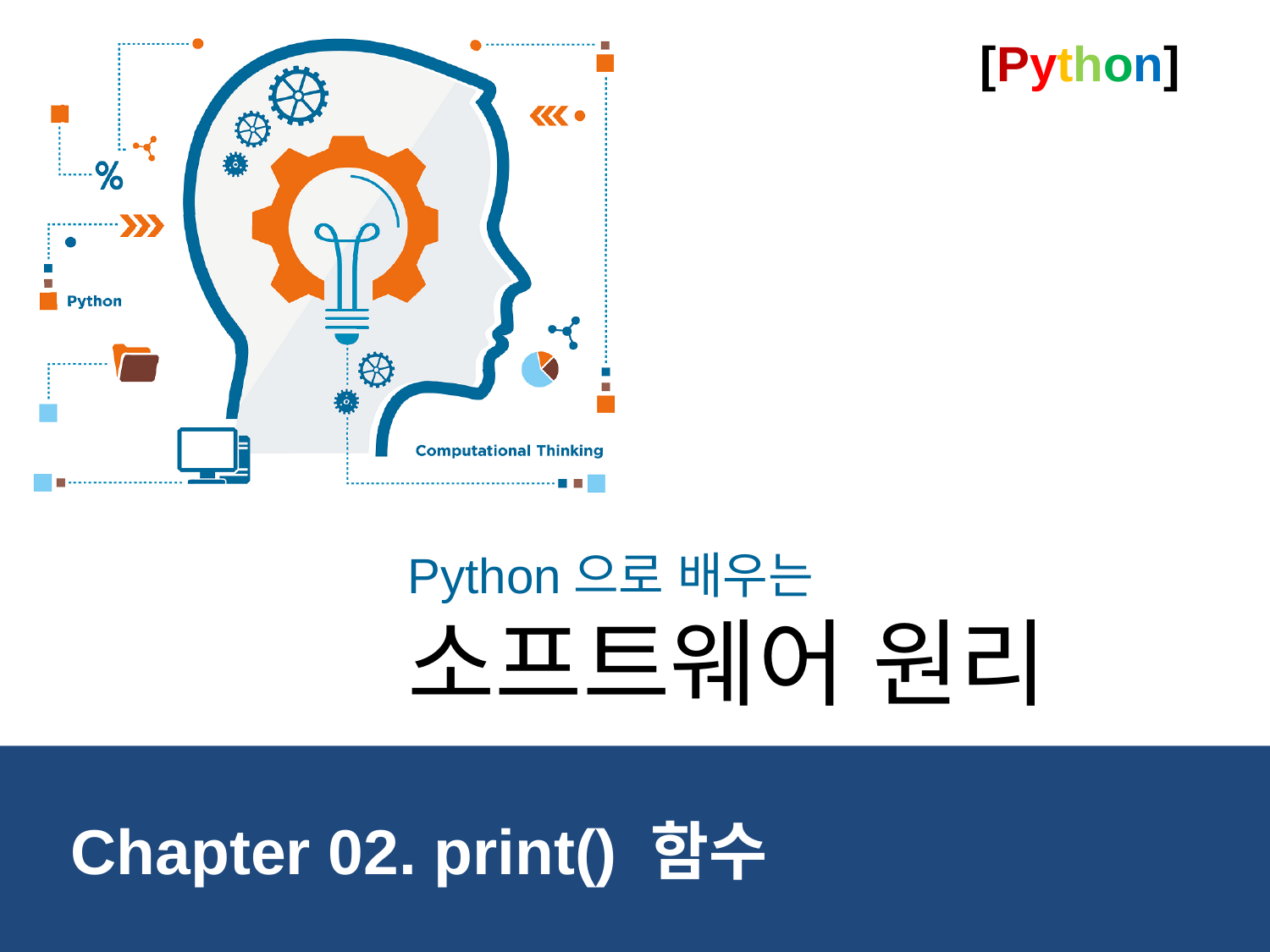

[Python]

Python으로 배우는
소프트웨어 원리
Chapter 02. print() 함수